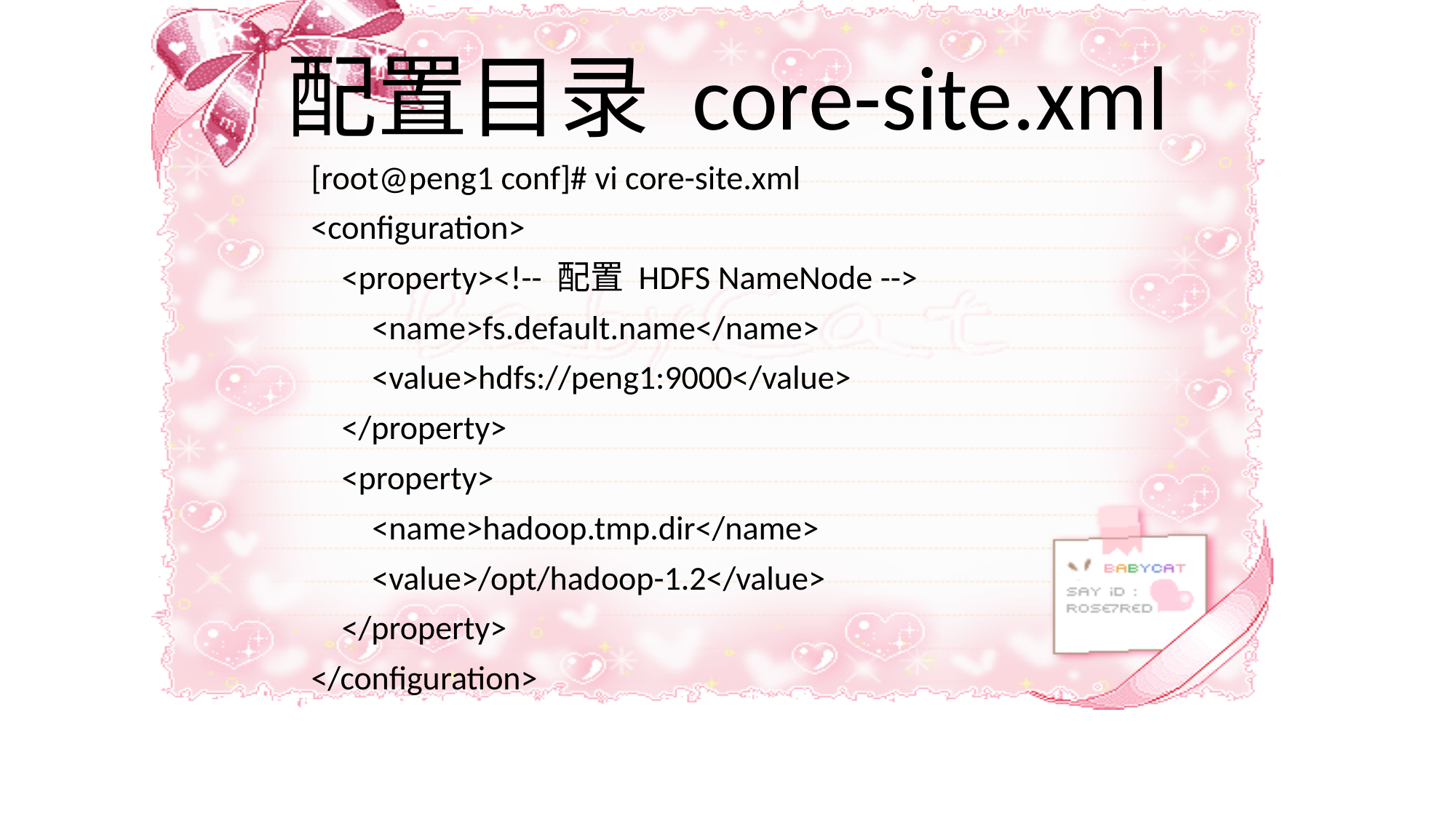

# 配置目录 core-site.xml
[root@peng1 conf]# vi core-site.xml
<configuration>
    <property><!-- 配置 HDFS NameNode -->
        <name>fs.default.name</name>
        <value>hdfs://peng1:9000</value>
    </property>
    <property>
        <name>hadoop.tmp.dir</name>
        <value>/opt/hadoop-1.2</value>
    </property>
</configuration>